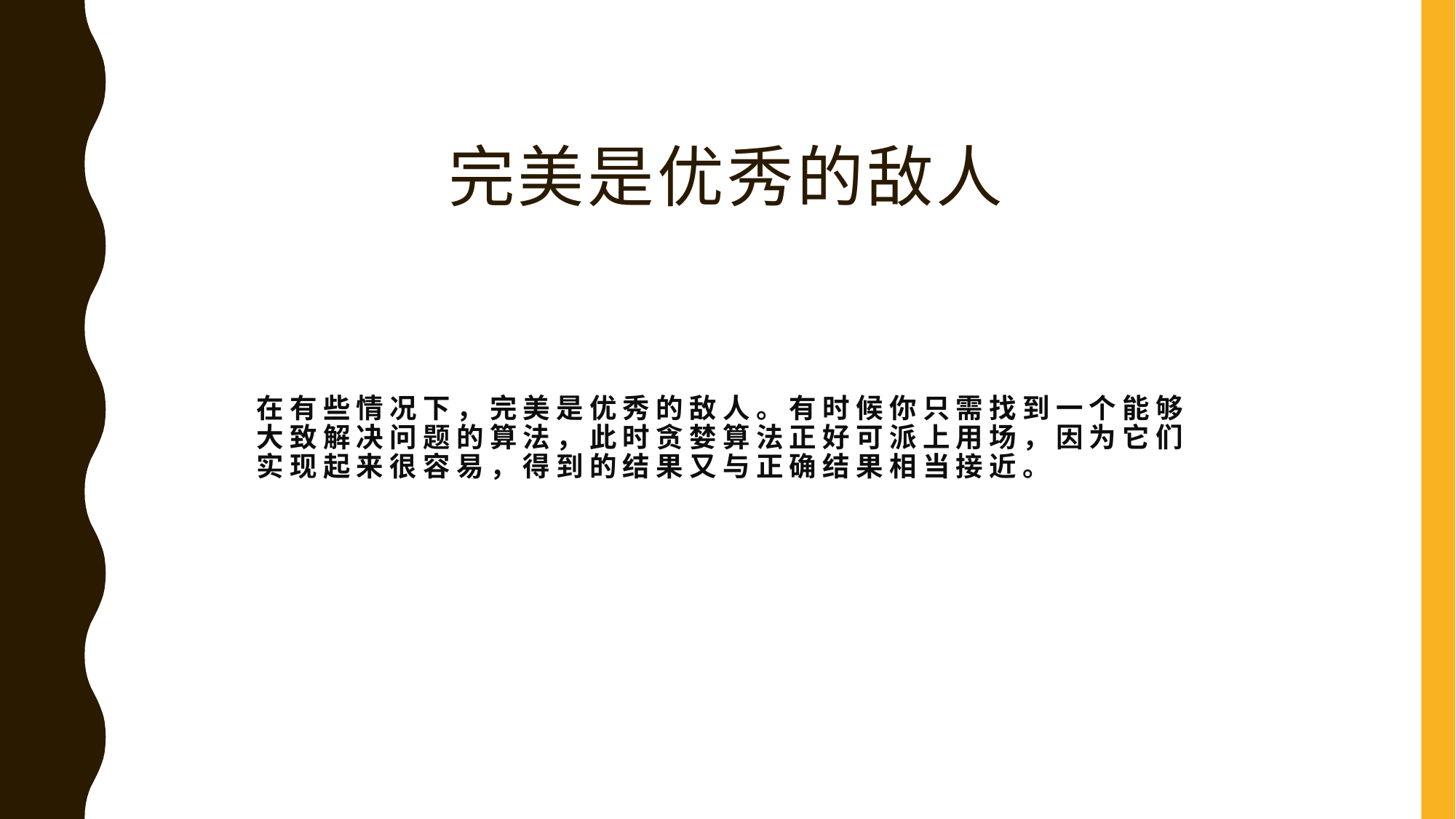

# 完美是优秀的敌人
在有些情况下，完美是优秀的敌人。有时候你只需找到一个能够大致解决问题的算法，此时贪婪算法正好可派上用场，因为它们实现起来很容易，得到的结果又与正确结果相当接近。